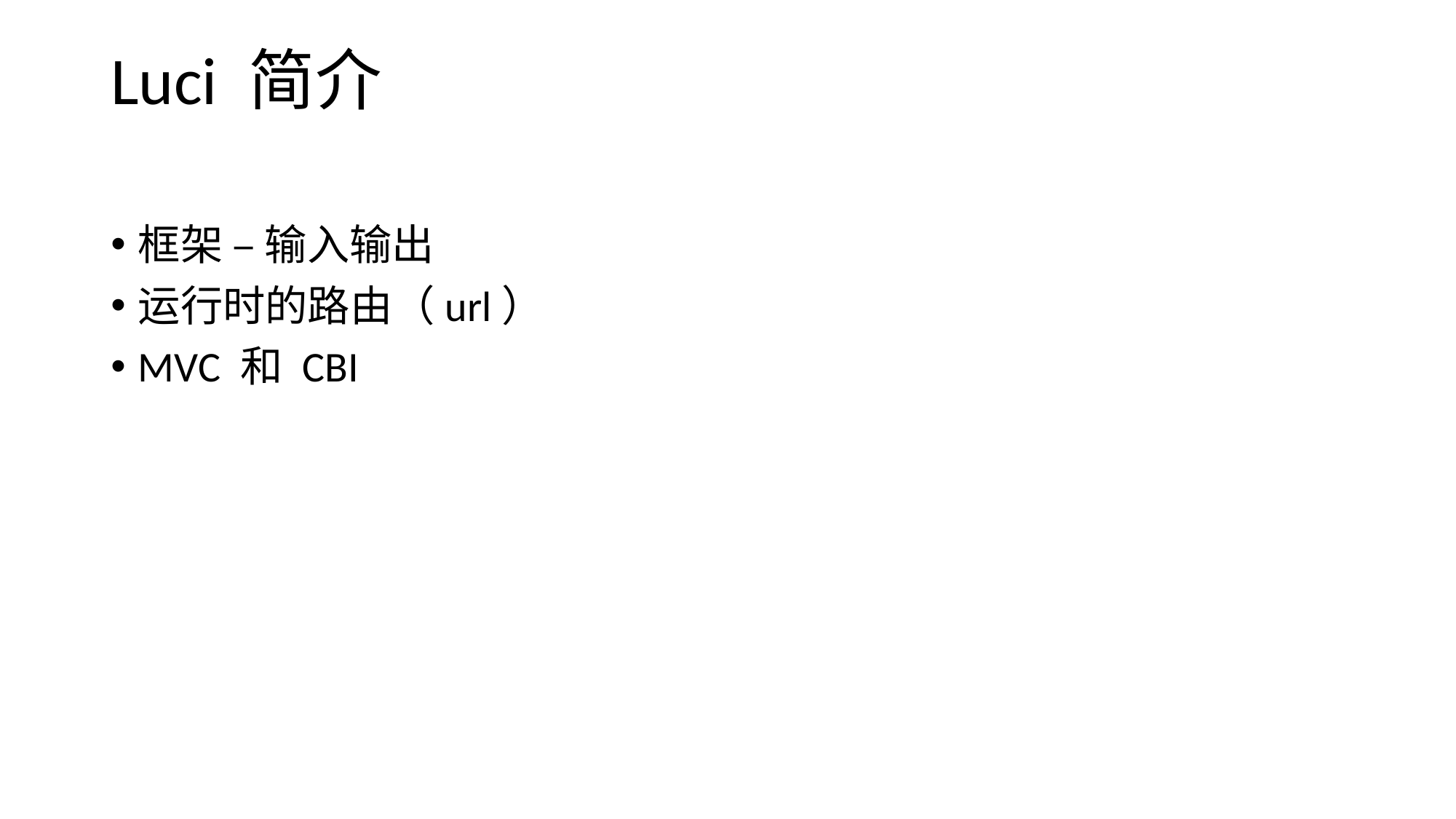

# Luci 简介
框架 – 输入输出
运行时的路由（url）
MVC 和 CBI